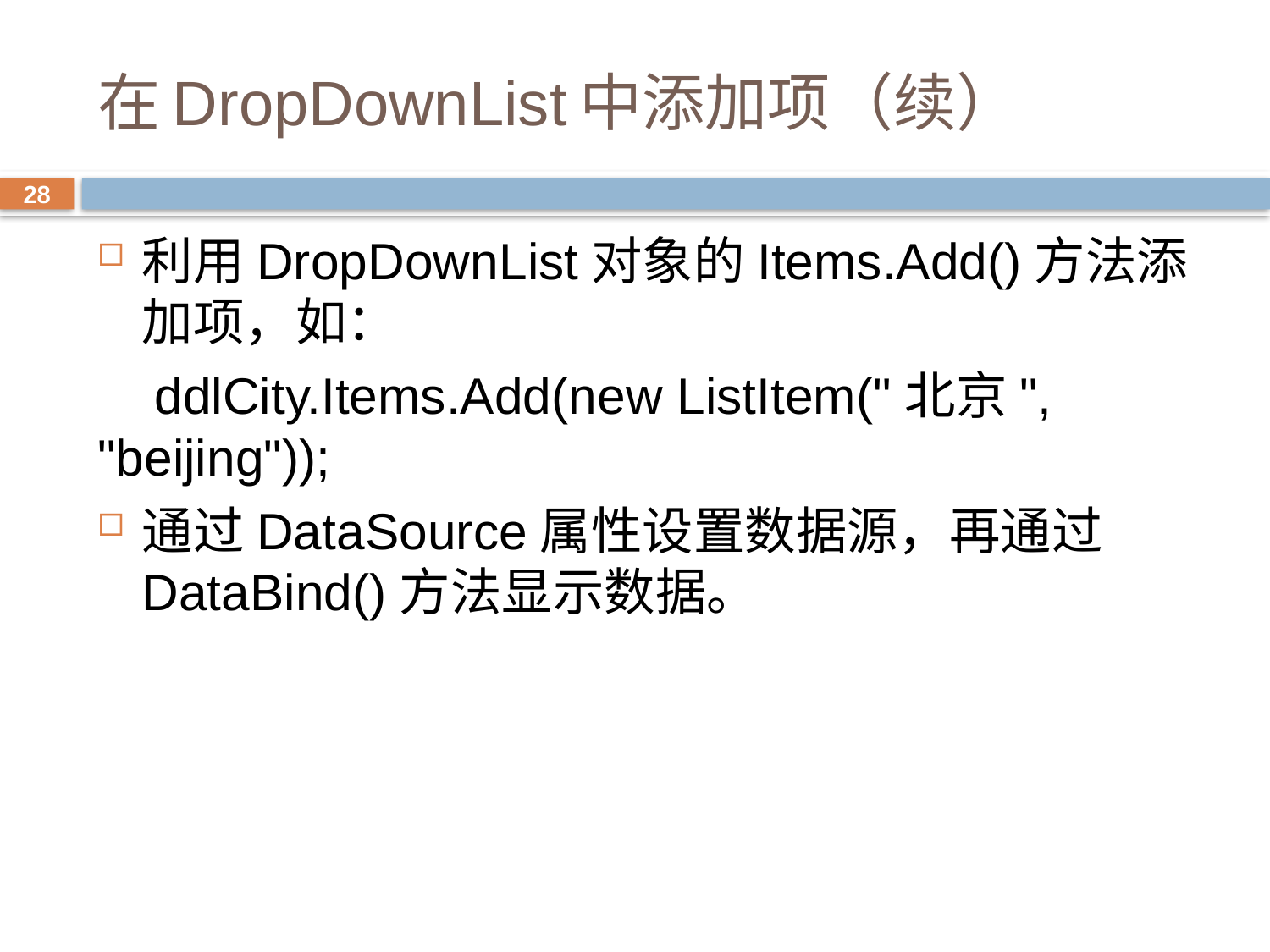

# 在DropDownList中添加项（续）
28
利用DropDownList对象的Items.Add()方法添加项，如：
    ddlCity.Items.Add(new ListItem("北京", "beijing"));
通过DataSource属性设置数据源，再通过DataBind()方法显示数据。